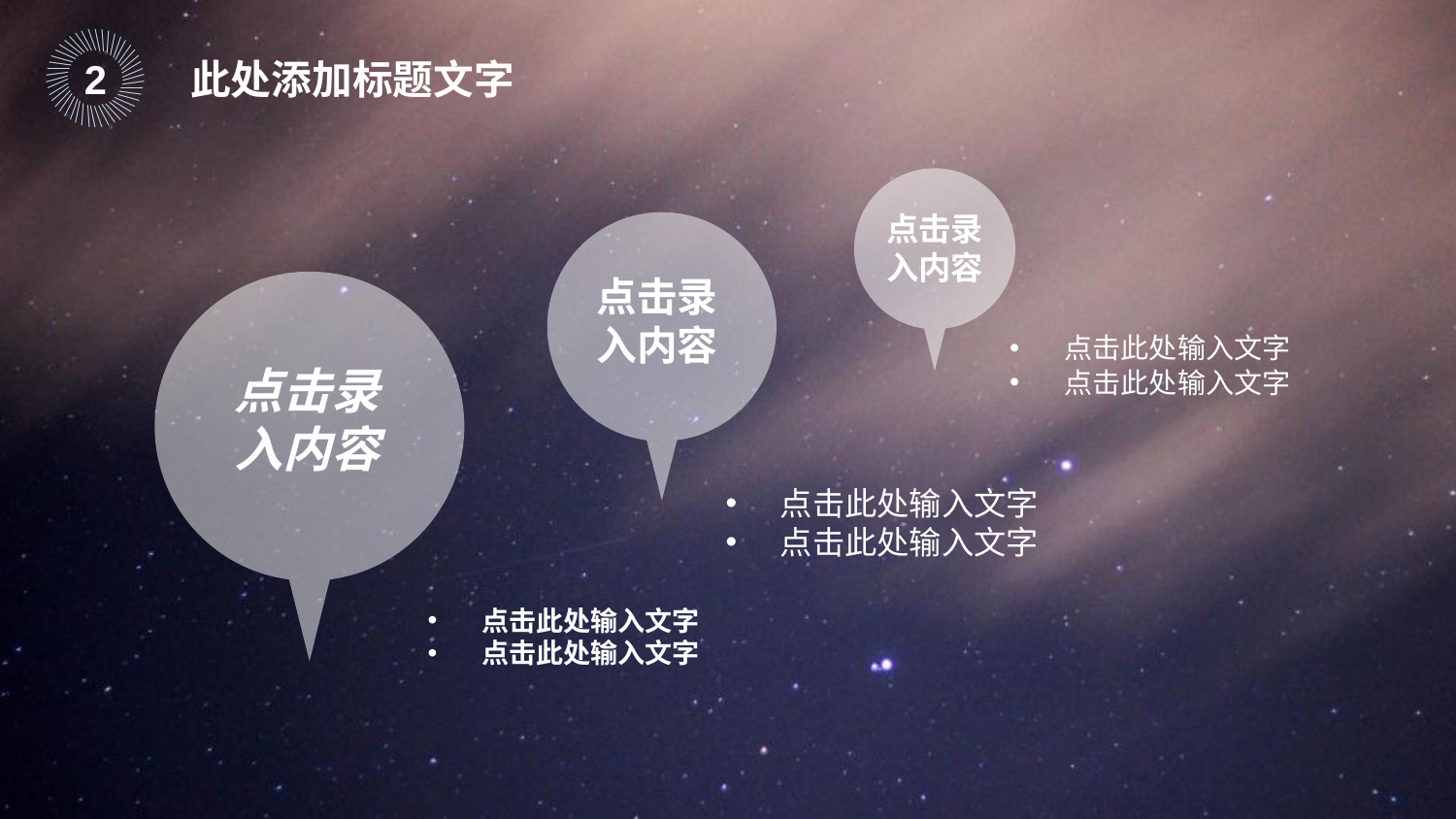

｜
｜
｜
｜
｜
｜
｜
｜
｜
｜
｜
｜
｜
｜
｜
｜
｜
｜
｜
｜
｜
｜
｜
｜
｜
｜
｜
｜
｜
｜
｜
｜
｜
｜
｜
｜
｜
｜
｜
｜
｜
｜
｜
｜
｜
｜
2
此处添加标题文字

点击录
入内容

点击录
入内容

点击录
入内容
点击此处输入文字
点击此处输入文字
点击此处输入文字
点击此处输入文字
点击此处输入文字
点击此处输入文字